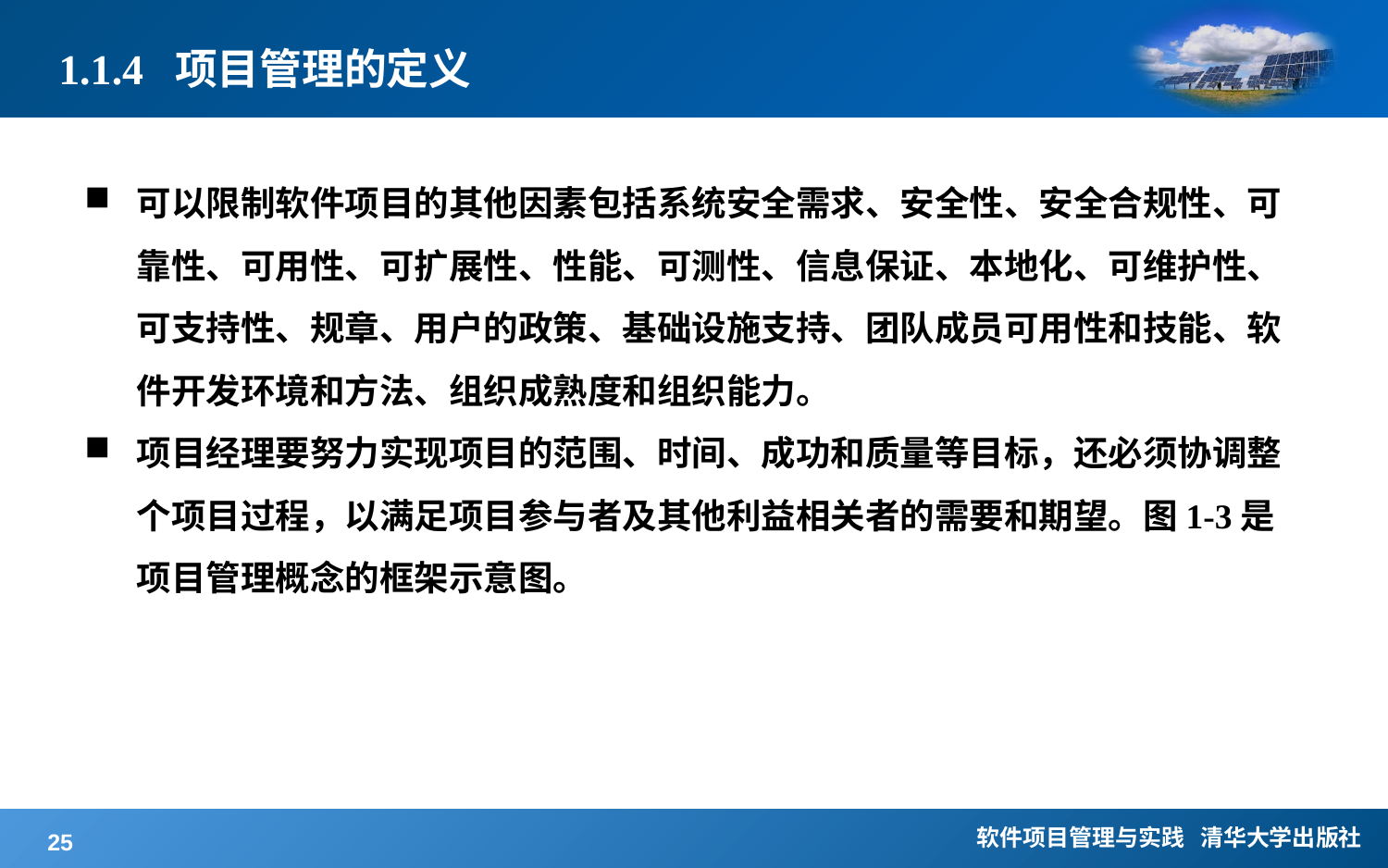

# 1.1.4  项目管理的定义
可以限制软件项目的其他因素包括系统安全需求、安全性、安全合规性、可靠性、可用性、可扩展性、性能、可测性、信息保证、本地化、可维护性、可支持性、规章、用户的政策、基础设施支持、团队成员可用性和技能、软件开发环境和方法、组织成熟度和组织能力。
项目经理要努力实现项目的范围、时间、成功和质量等目标，还必须协调整个项目过程，以满足项目参与者及其他利益相关者的需要和期望。图1-3是项目管理概念的框架示意图。